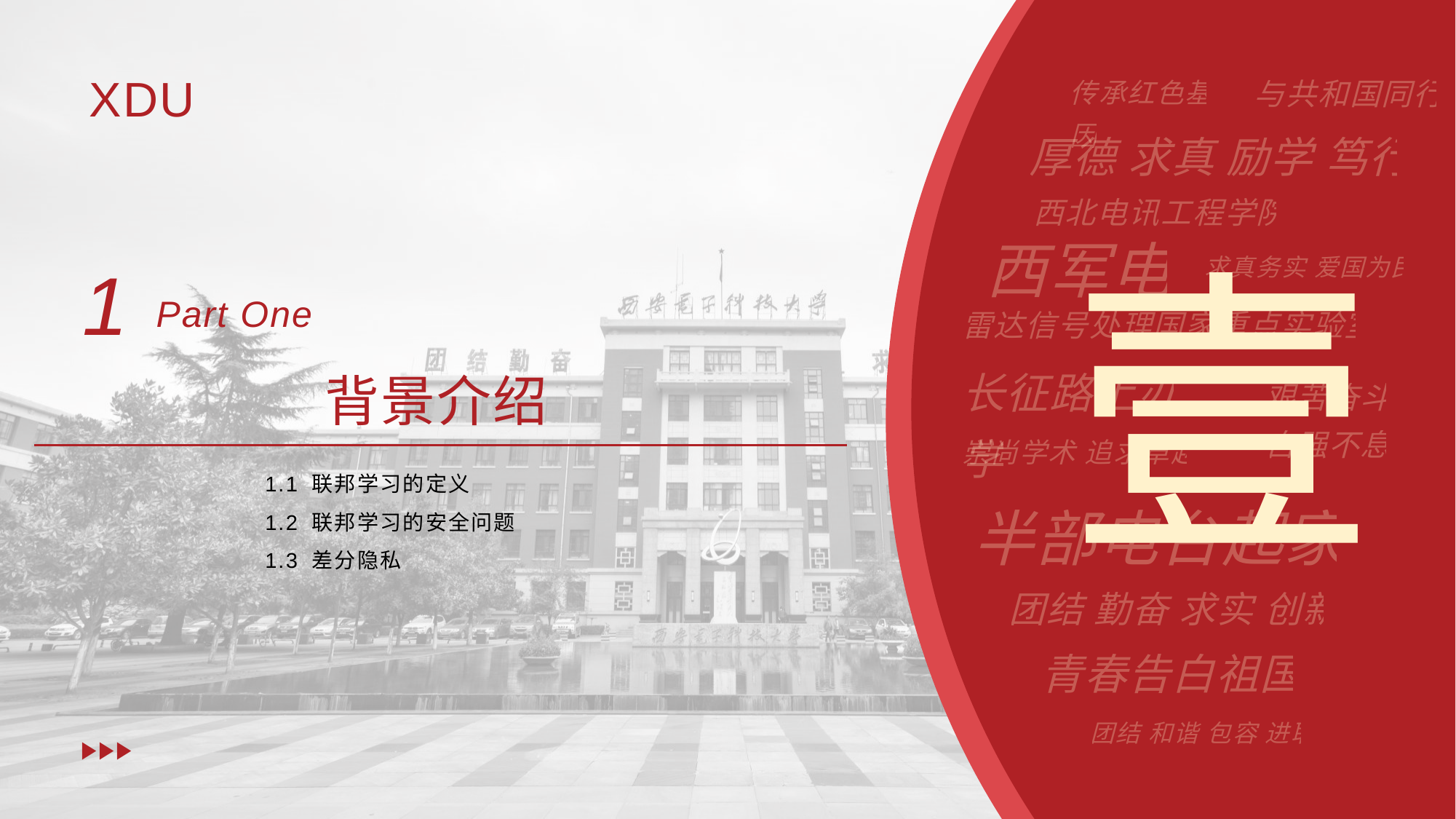

1
Part One
背景介绍

壹
1.1 联邦学习的定义
1.2 联邦学习的安全问题
1.3 差分隐私